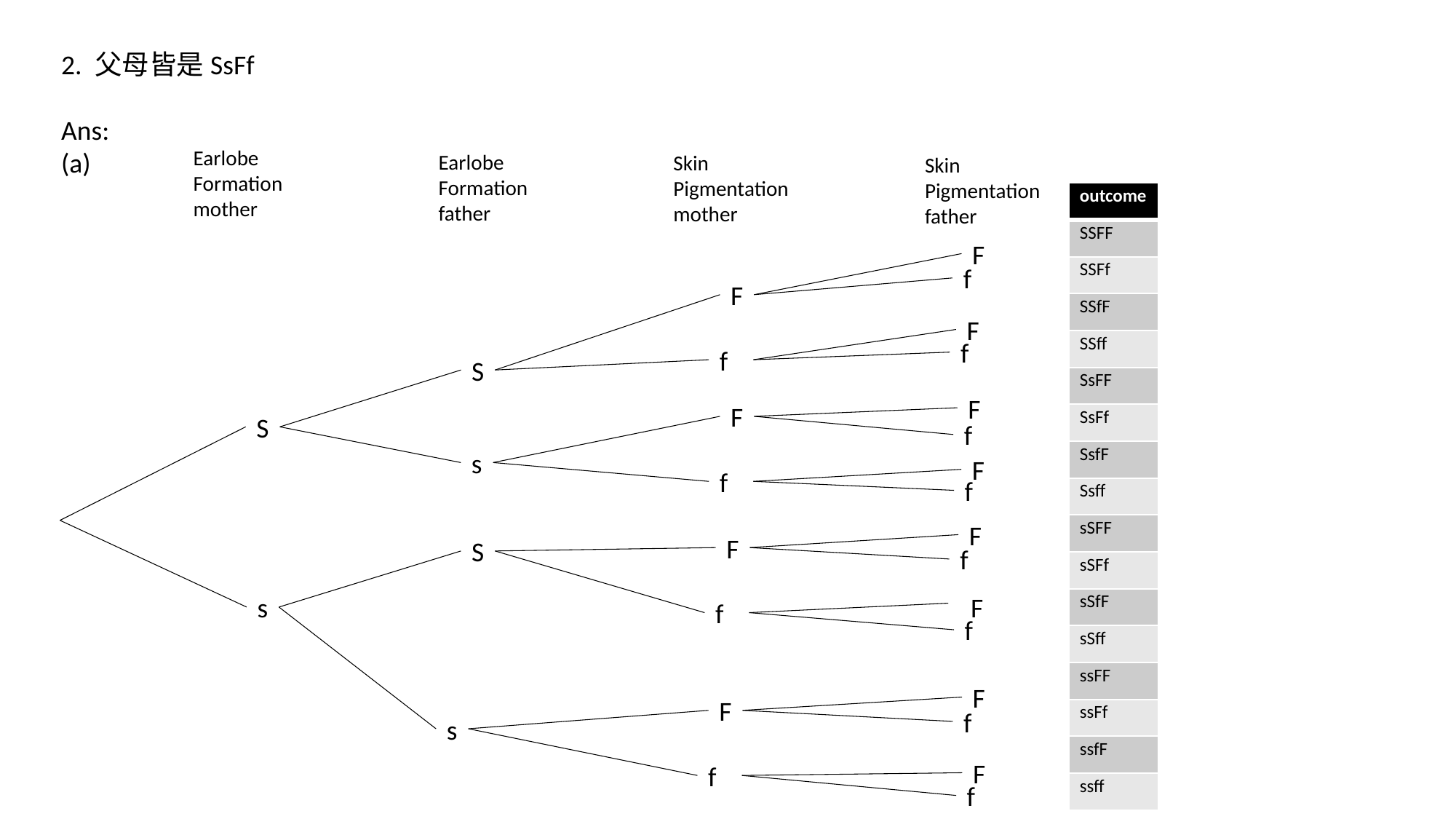

2. 父母皆是SsFf

Ans:
(a)

Earlobe
Formation
mother
Earlobe
Formation
father
Skin
Pigmentation
mother
Skin
Pigmentation
father
| outcome |
| --- |
| SSFF |
| SSFf |
| SSfF |
| SSff |
| SsFF |
| SsFf |
| SsfF |
| Ssff |
| sSFF |
| sSFf |
| sSfF |
| sSff |
| ssFF |
| ssFf |
| ssfF |
| ssff |
F
f
F
F
f
f
S
F
F
S
f
s
F
f
f
F
F
S
f
s
F
f
f
F
F
f
s
F
f
f